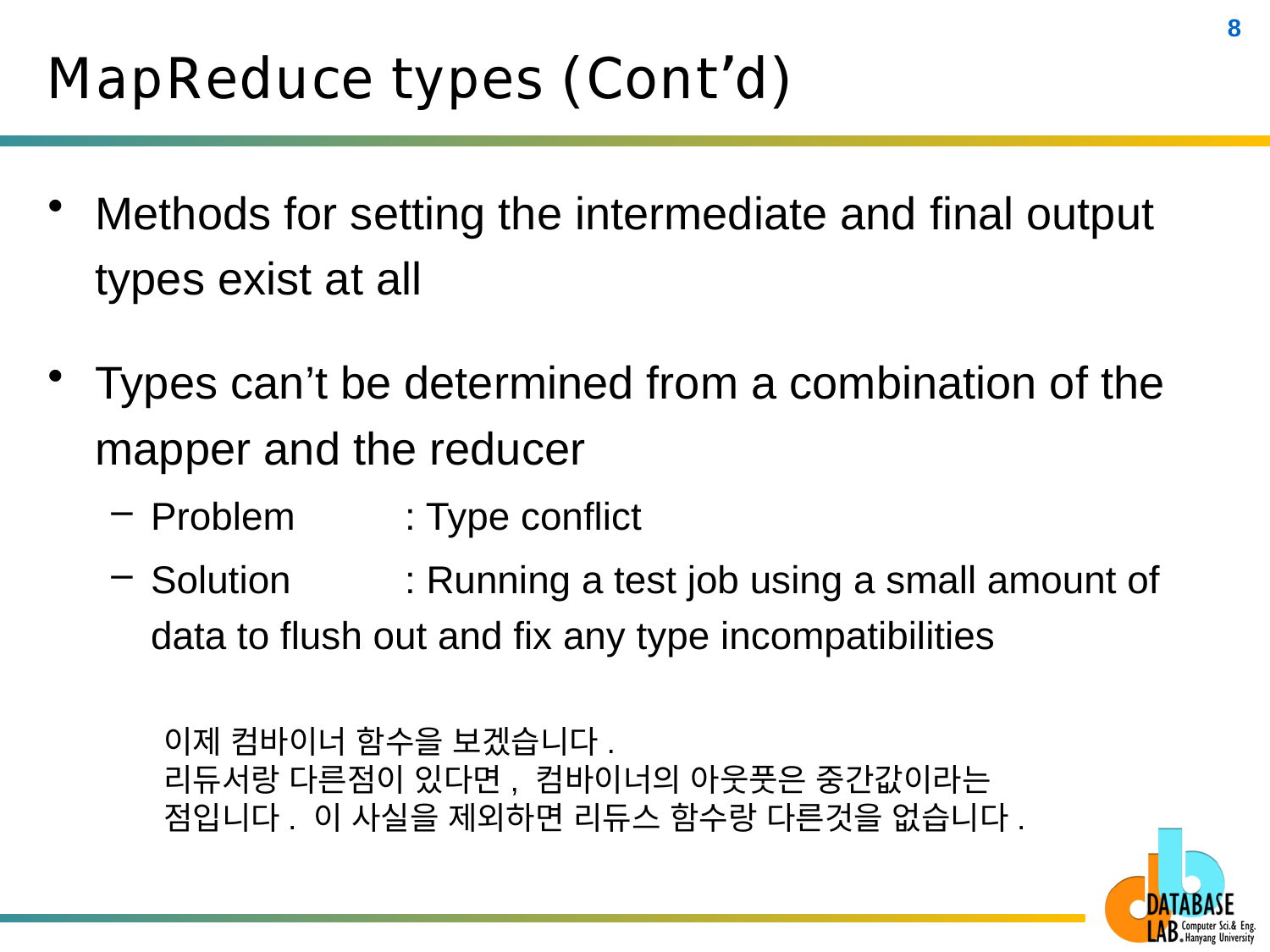

# MapReduce types (Cont’d)
Methods for setting the intermediate and final output types exist at all

Types can’t be determined from a combination of the mapper and the reducer
Problem	: Type conflict
Solution	: Running a test job using a small amount of data to flush out and fix any type incompatibilities

이제 컴바이너 함수을 보겠습니다.
리듀서랑 다른점이 있다면, 컴바이너의 아웃풋은 중간값이라는 점입니다. 이 사실을 제외하면 리듀스 함수랑 다른것을 없습니다.